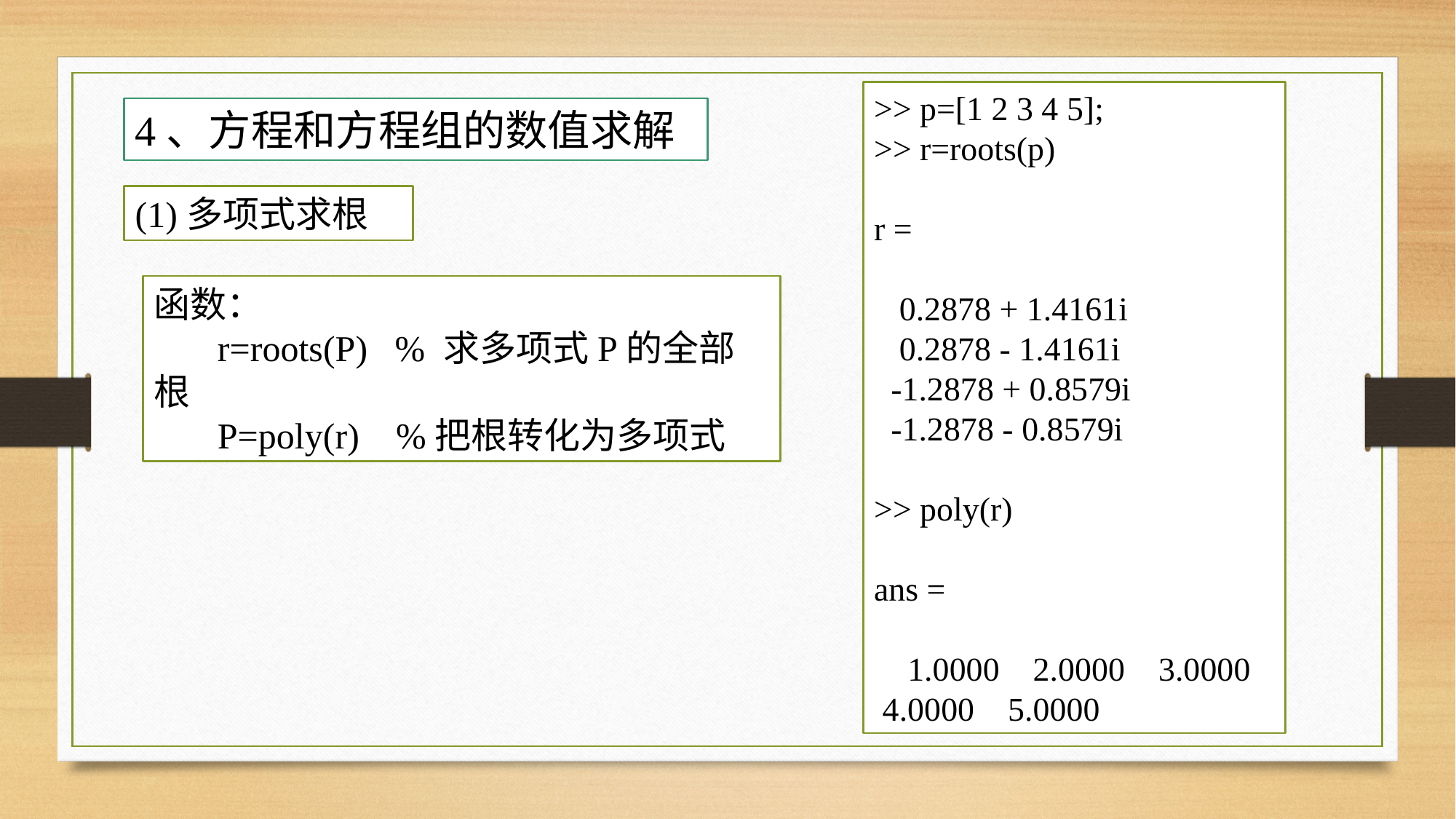

>> p=[1 2 3 4 5];
>> r=roots(p)

r =

   0.2878 + 1.4161i
   0.2878 - 1.4161i
  -1.2878 + 0.8579i
  -1.2878 - 0.8579i

>> poly(r)

ans =

    1.0000    2.0000    3.0000    4.0000    5.0000
4、方程和方程组的数值求解
(1)多项式求根
函数：
       r=roots(P)   % 求多项式P的全部根
       P=poly(r)    %把根转化为多项式